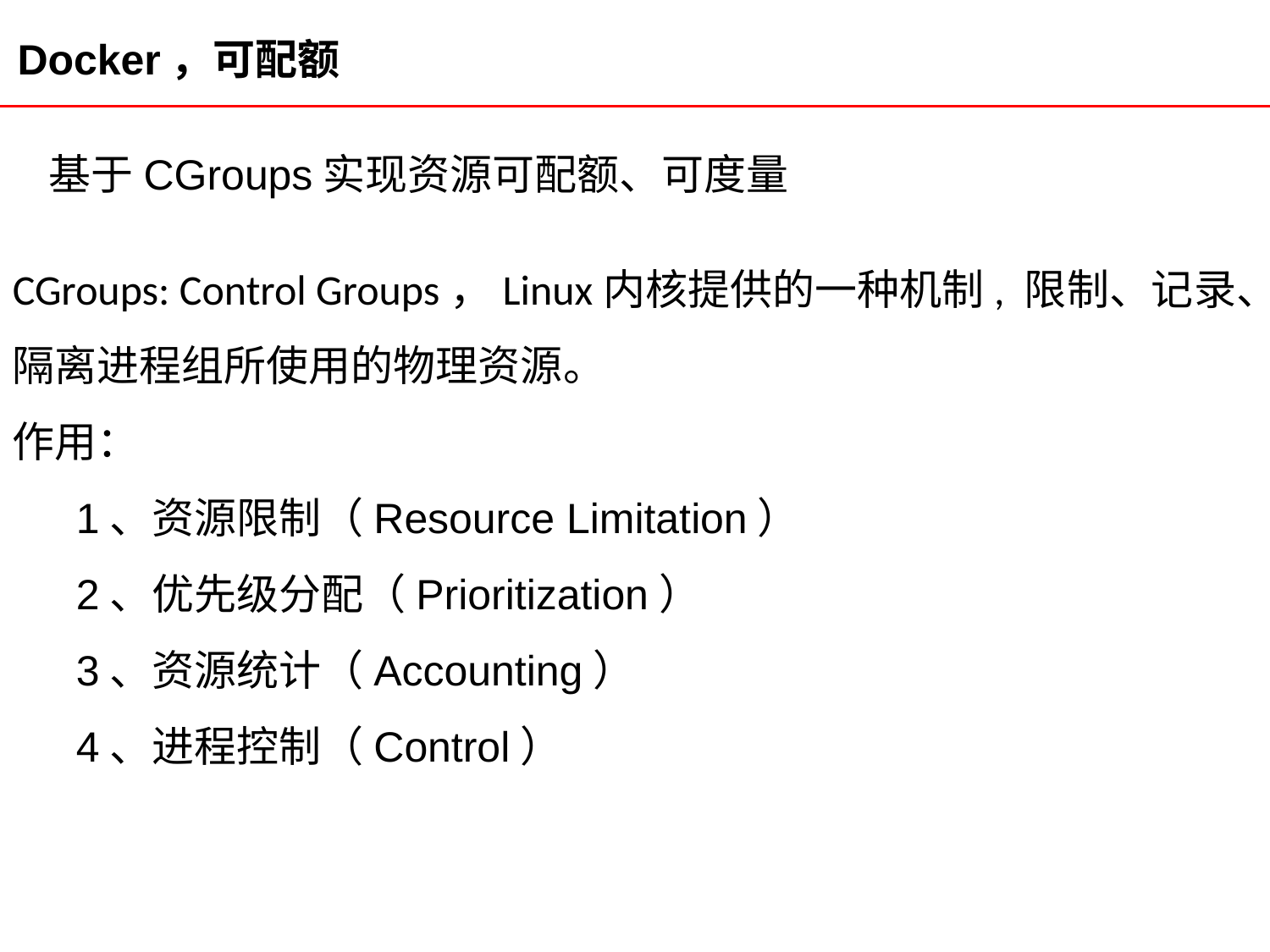

Docker，可配额
基于CGroups实现资源可配额、可度量
CGroups: Control Groups，Linux内核提供的一种机制, 限制、记录、隔离进程组所使用的物理资源。
作用：
1、资源限制（Resource Limitation）
2、优先级分配（Prioritization）
3、资源统计（Accounting）
4、进程控制（Control）